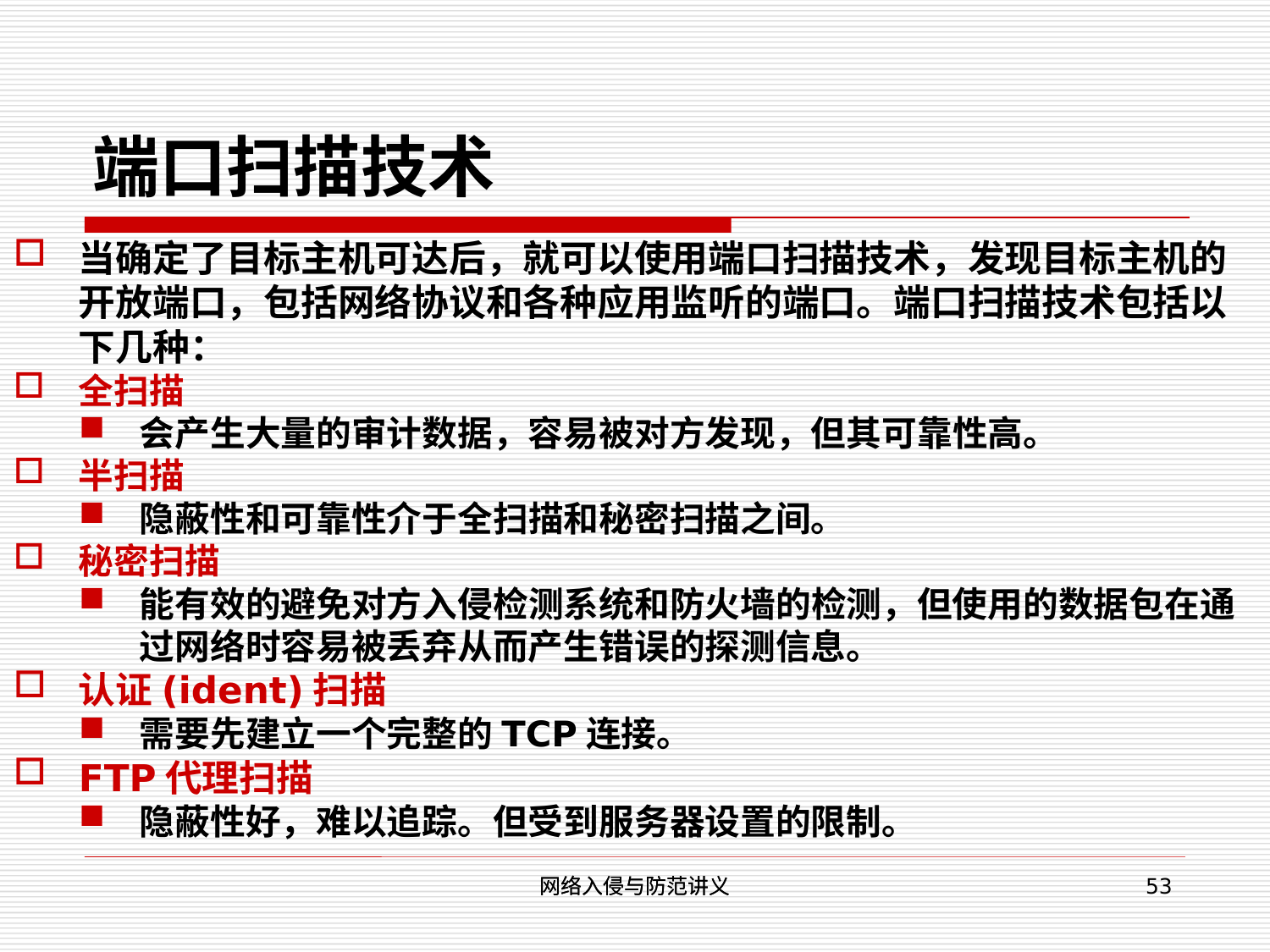

# 端口扫描技术
当确定了目标主机可达后，就可以使用端口扫描技术，发现目标主机的开放端口，包括网络协议和各种应用监听的端口。端口扫描技术包括以下几种：
全扫描
会产生大量的审计数据，容易被对方发现，但其可靠性高。
半扫描
隐蔽性和可靠性介于全扫描和秘密扫描之间。
秘密扫描
能有效的避免对方入侵检测系统和防火墙的检测，但使用的数据包在通过网络时容易被丢弃从而产生错误的探测信息。
认证(ident)扫描
需要先建立一个完整的TCP连接。
FTP代理扫描
隐蔽性好，难以追踪。但受到服务器设置的限制。

网络入侵与防范讲义
网络入侵与防范讲义
53
53